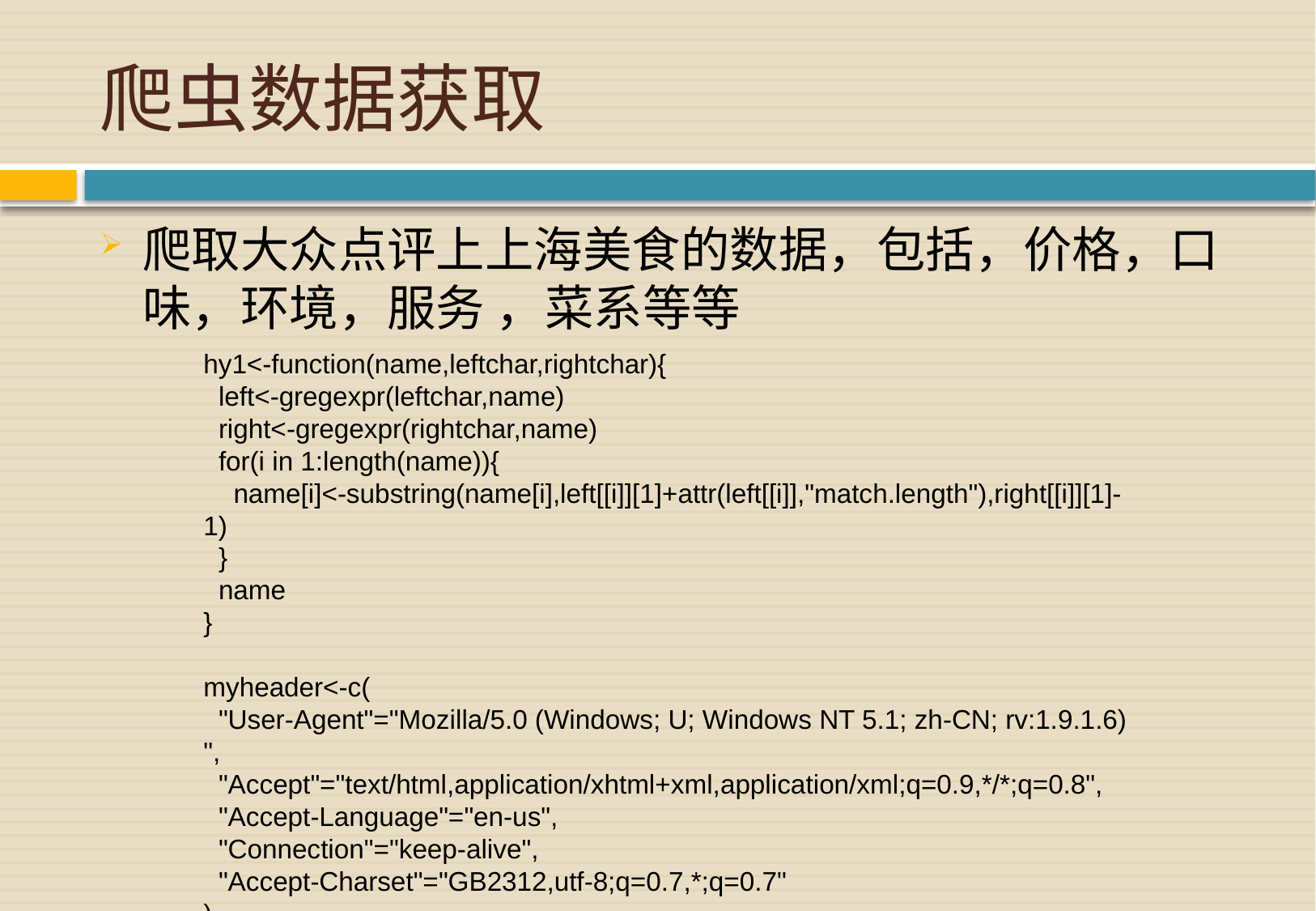

# 爬虫数据获取
爬取大众点评上上海美食的数据，包括，价格，口味，环境，服务 ，菜系等等

hy1<-function(name,leftchar,rightchar){
  left<-gregexpr(leftchar,name)
  right<-gregexpr(rightchar,name)
  for(i in 1:length(name)){
    name[i]<-substring(name[i],left[[i]][1]+attr(left[[i]],"match.length"),right[[i]][1]-1)
  }
  name
}

myheader<-c(
  "User-Agent"="Mozilla/5.0 (Windows; U; Windows NT 5.1; zh-CN; rv:1.9.1.6) ",
  "Accept"="text/html,application/xhtml+xml,application/xml;q=0.9,*/*;q=0.8",
  "Accept-Language"="en-us",
  "Connection"="keep-alive",
  "Accept-Charset"="GB2312,utf-8;q=0.7,*;q=0.7"
)